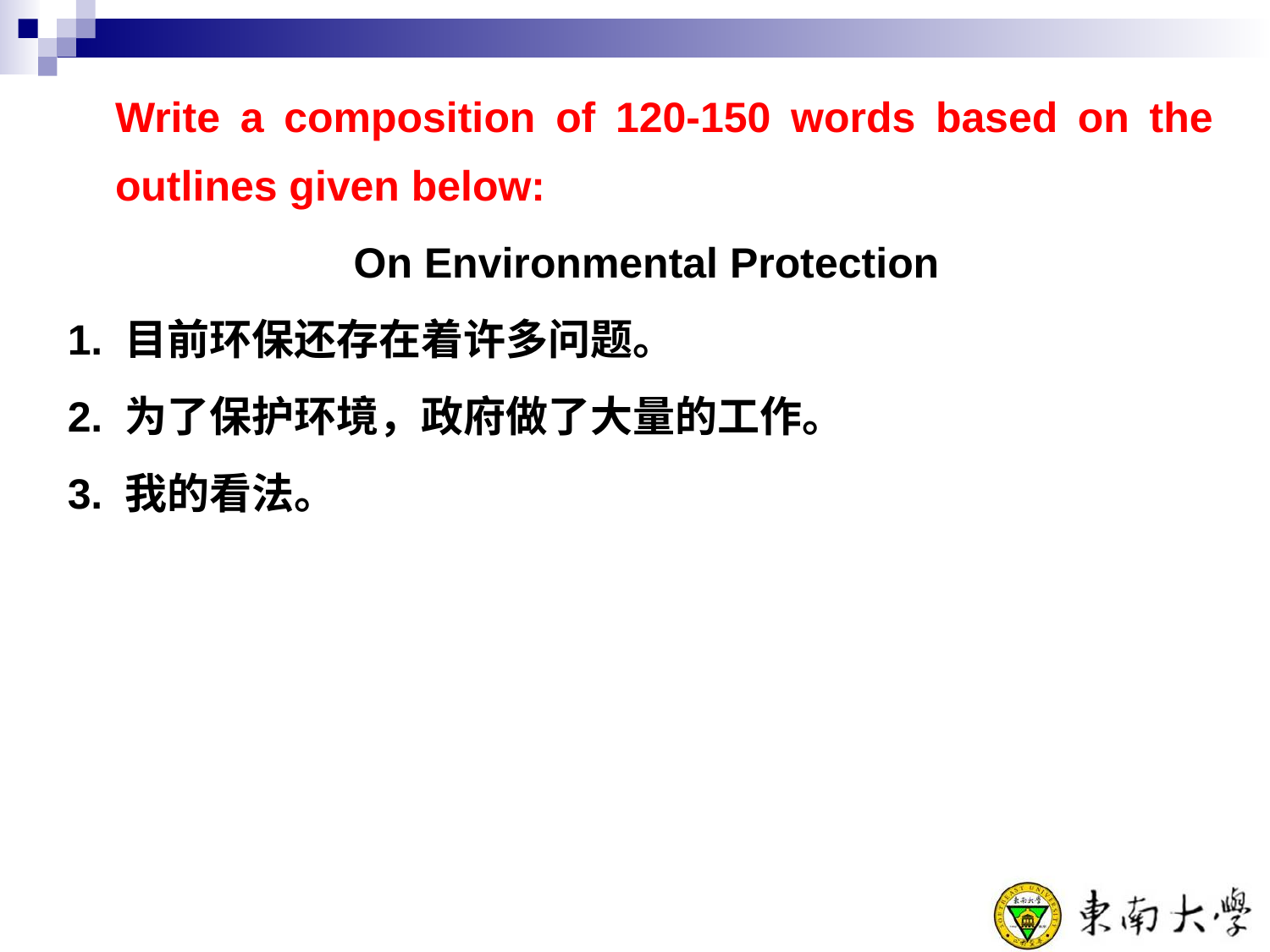

Write a composition of 120-150 words based on the outlines given below:
 On Environmental Protection
1. 目前环保还存在着许多问题。
2. 为了保护环境，政府做了大量的工作。
3. 我的看法。